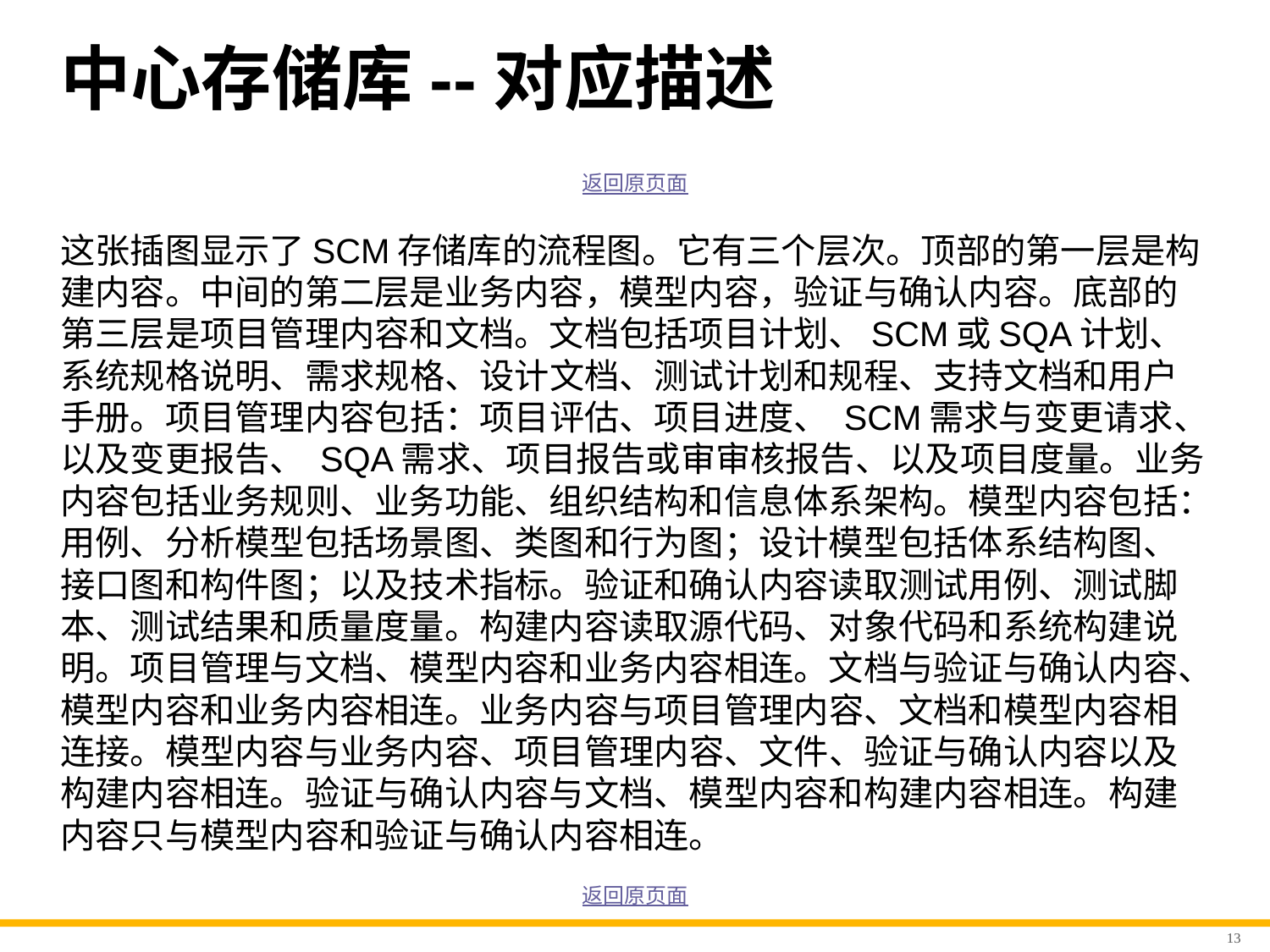

# 中心存储库--对应描述
返回原页面
这张插图显示了SCM存储库的流程图。它有三个层次。顶部的第一层是构建内容。中间的第二层是业务内容，模型内容，验证与确认内容。底部的第三层是项目管理内容和文档。文档包括项目计划、SCM或SQA计划、系统规格说明、需求规格、设计文档、测试计划和规程、支持文档和用户手册。项目管理内容包括：项目评估、项目进度、 SCM需求与变更请求、以及变更报告、 SQA需求、项目报告或审审核报告、以及项目度量。业务内容包括业务规则、业务功能、组织结构和信息体系架构。模型内容包括：用例、分析模型包括场景图、类图和行为图；设计模型包括体系结构图、接口图和构件图；以及技术指标。验证和确认内容读取测试用例、测试脚本、测试结果和质量度量。构建内容读取源代码、对象代码和系统构建说明。项目管理与文档、模型内容和业务内容相连。文档与验证与确认内容、模型内容和业务内容相连。业务内容与项目管理内容、文档和模型内容相连接。模型内容与业务内容、项目管理内容、文件、验证与确认内容以及构建内容相连。验证与确认内容与文档、模型内容和构建内容相连。构建内容只与模型内容和验证与确认内容相连。
返回原页面
13